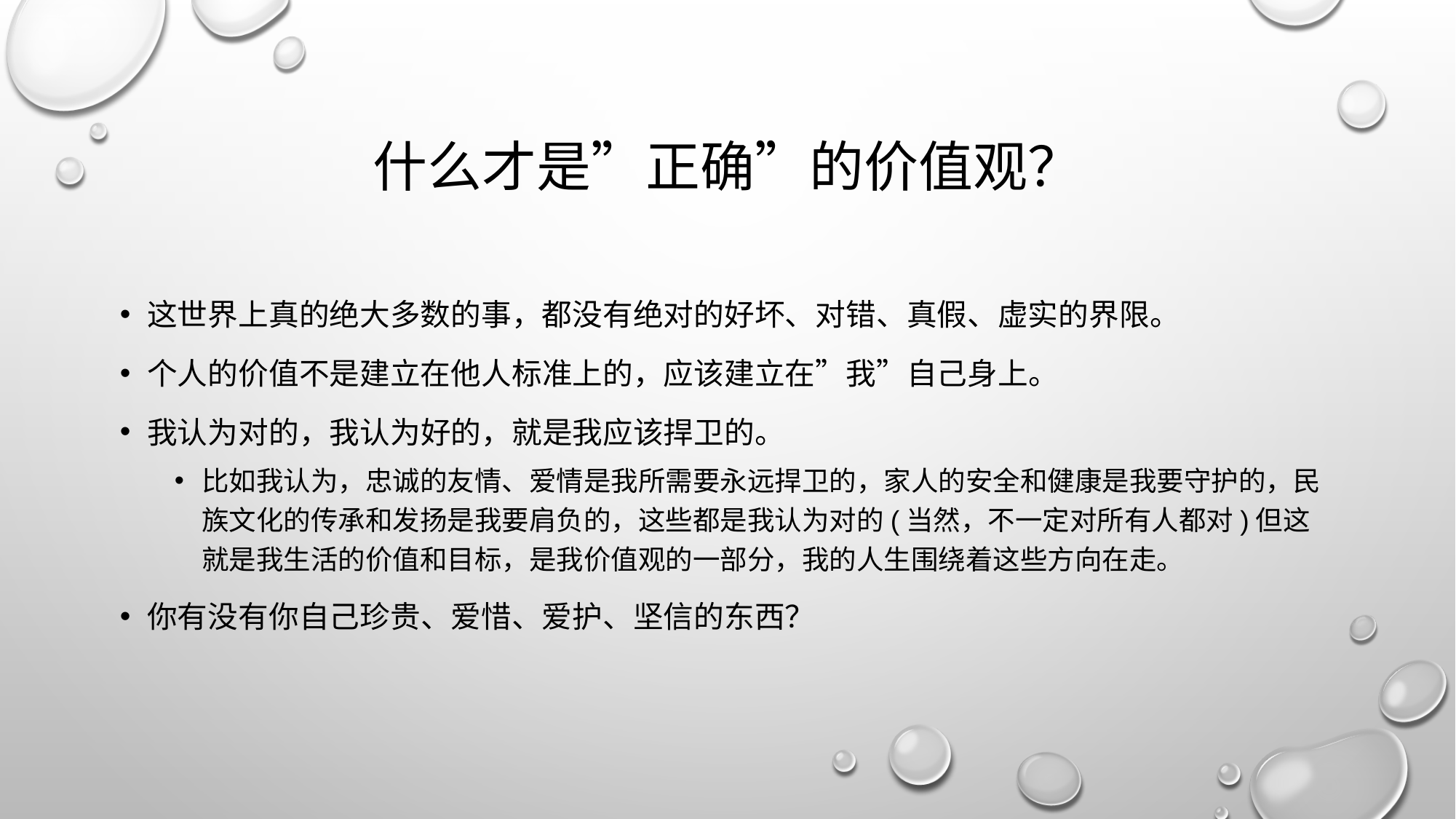

# 什么才是”正确”的价值观？
这世界上真的绝大多数的事，都没有绝对的好坏、对错、真假、虚实的界限。
个人的价值不是建立在他人标准上的，应该建立在”我”自己身上。
我认为对的，我认为好的，就是我应该捍卫的。
比如我认为，忠诚的友情、爱情是我所需要永远捍卫的，家人的安全和健康是我要守护的，民族文化的传承和发扬是我要肩负的，这些都是我认为对的(当然，不一定对所有人都对)但这就是我生活的价值和目标，是我价值观的一部分，我的人生围绕着这些方向在走。
你有没有你自己珍贵、爱惜、爱护、坚信的东西？